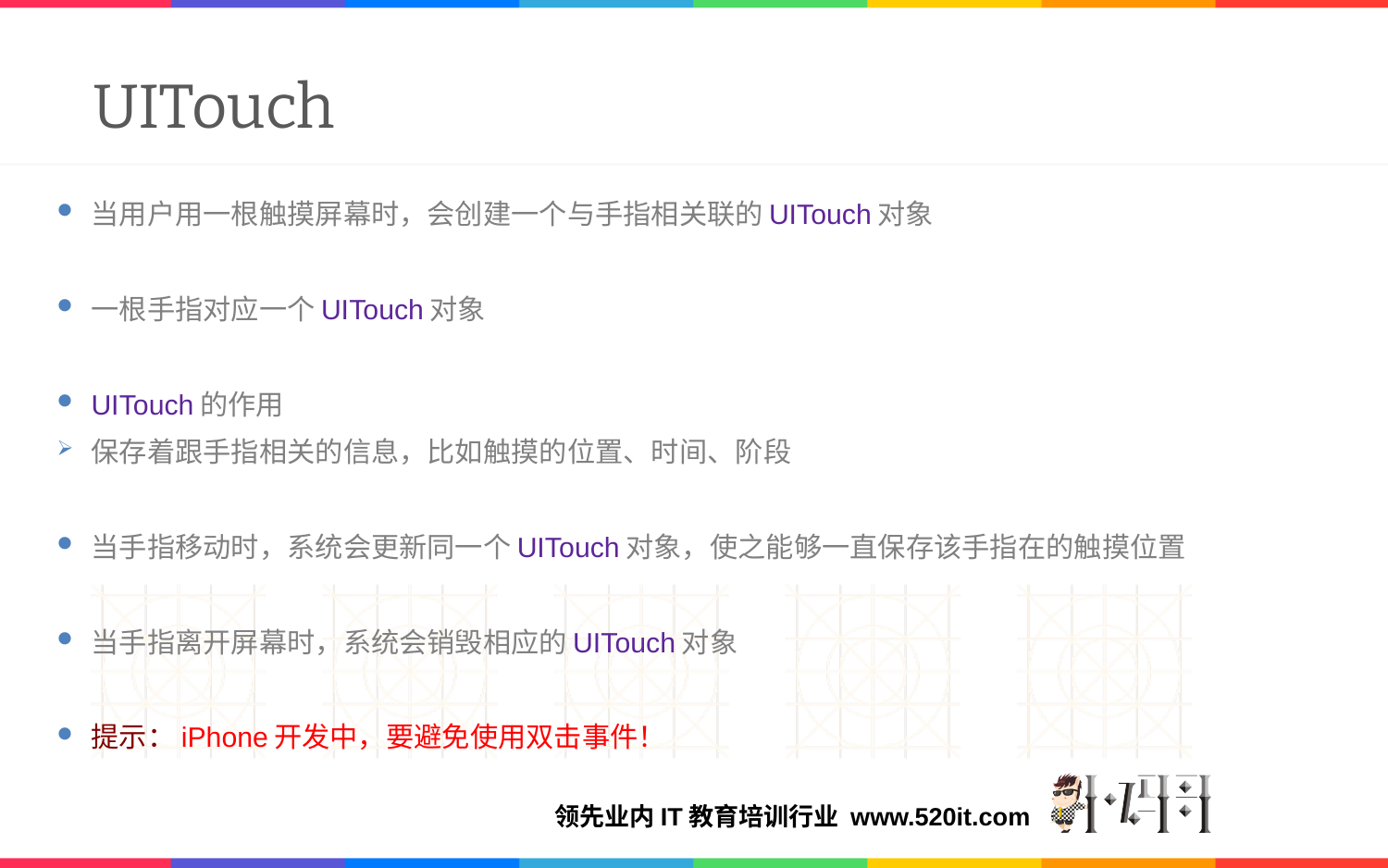

# UITouch
当用户用一根触摸屏幕时，会创建一个与手指相关联的UITouch对象

一根手指对应一个UITouch对象

UITouch的作用
保存着跟手指相关的信息，比如触摸的位置、时间、阶段

当手指移动时，系统会更新同一个UITouch对象，使之能够一直保存该手指在的触摸位置

当手指离开屏幕时，系统会销毁相应的UITouch对象

提示：iPhone开发中，要避免使用双击事件！